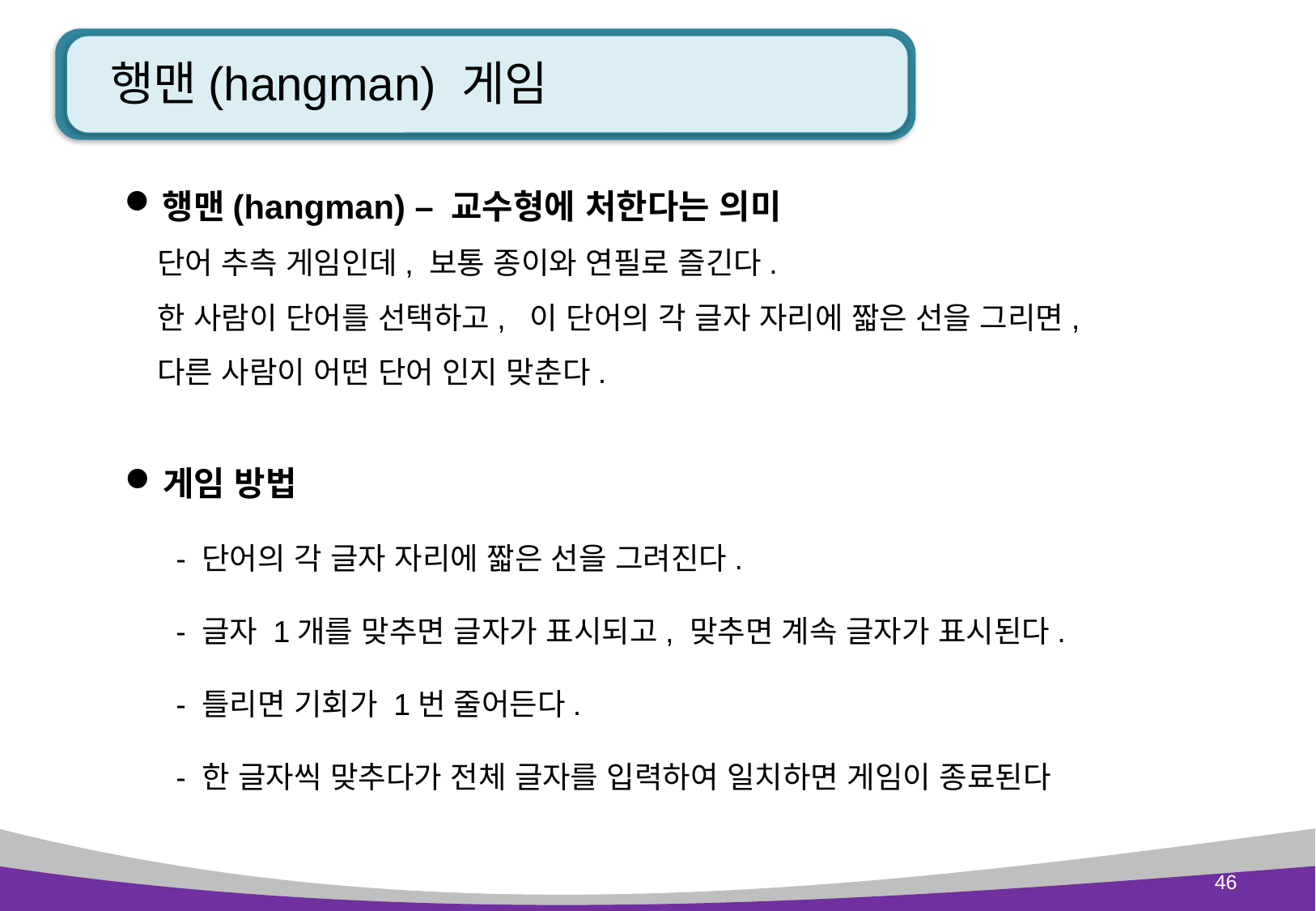

# 행맨(hangman) 게임
행맨(hangman) – 교수형에 처한다는 의미
   단어 추측 게임인데, 보통 종이와 연필로 즐긴다.
   한 사람이 단어를 선택하고,  이 단어의 각 글자 자리에 짧은 선을 그리면,
   다른 사람이 어떤 단어 인지 맞춘다.
게임 방법
      - 단어의 각 글자 자리에 짧은 선을 그려진다.
      - 글자 1개를 맞추면 글자가 표시되고, 맞추면 계속 글자가 표시된다.
      - 틀리면 기회가 1번 줄어든다.
      - 한 글자씩 맞추다가 전체 글자를 입력하여 일치하면 게임이 종료된다
46